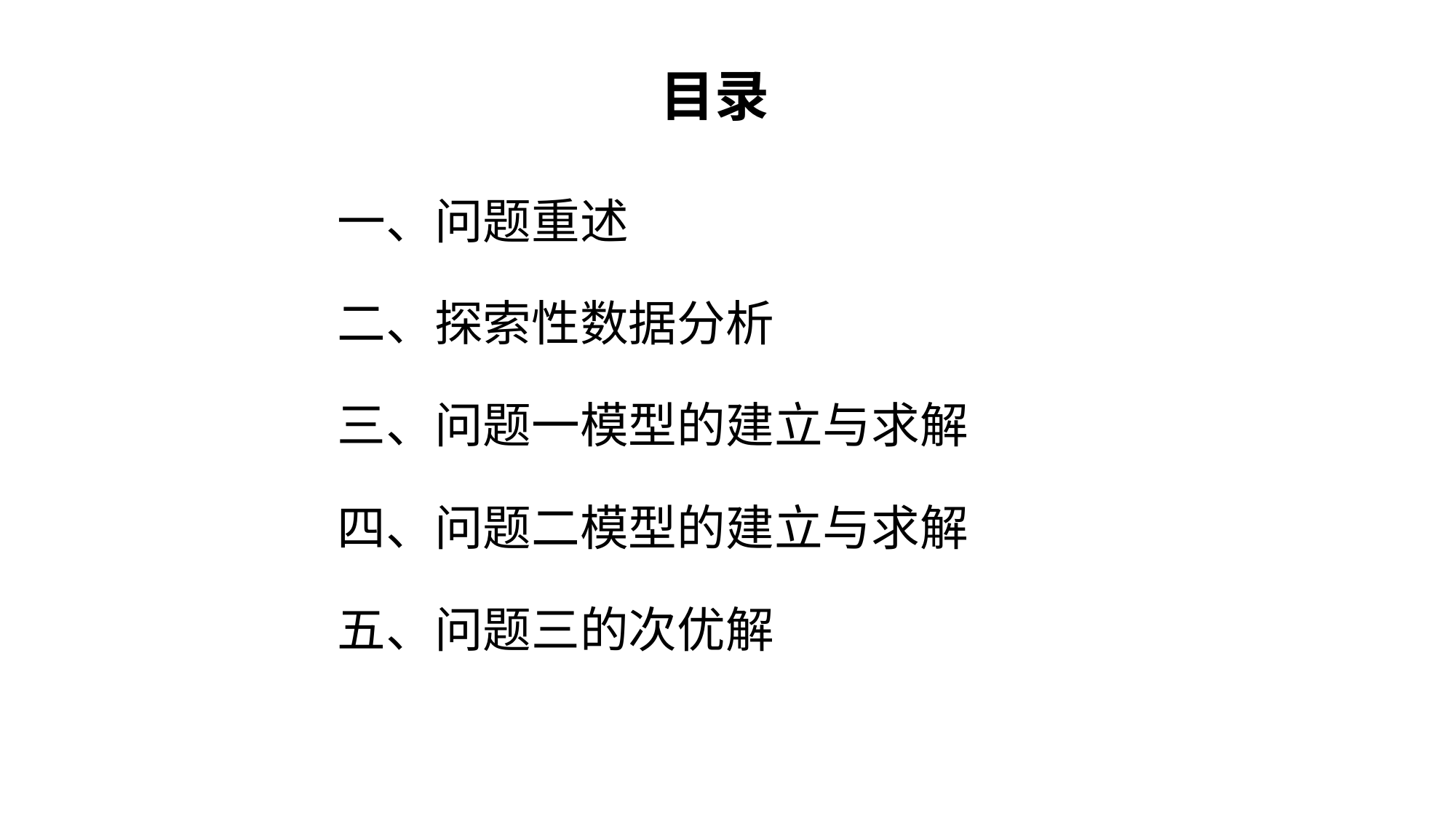

目录
一、问题重述
二、探索性数据分析
三、问题一模型的建立与求解
四、问题二模型的建立与求解
五、问题三的次优解